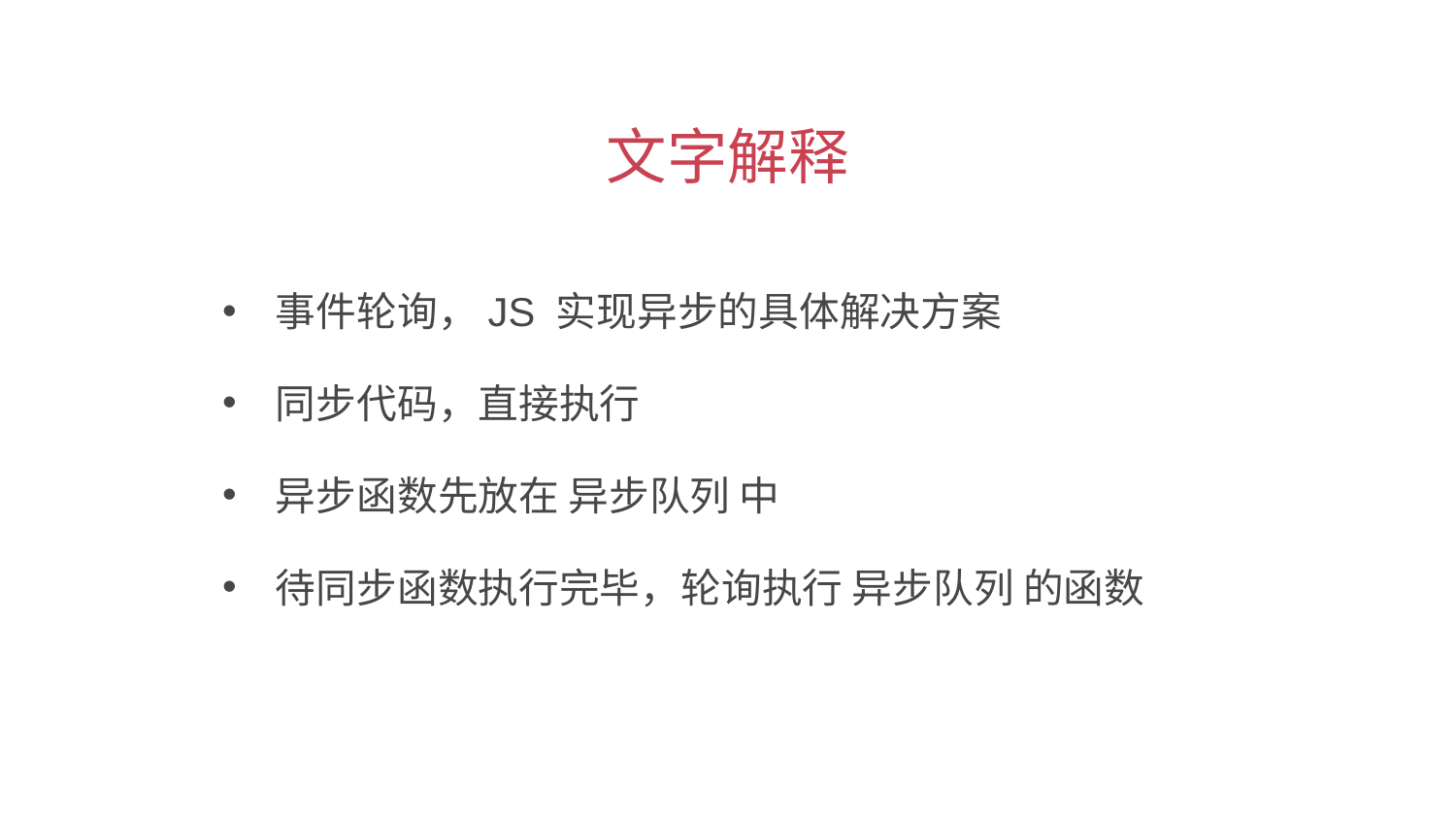

文字解释
 事件轮询，JS 实现异步的具体解决方案
 同步代码，直接执行
 异步函数先放在 异步队列 中
 待同步函数执行完毕，轮询执行 异步队列 的函数